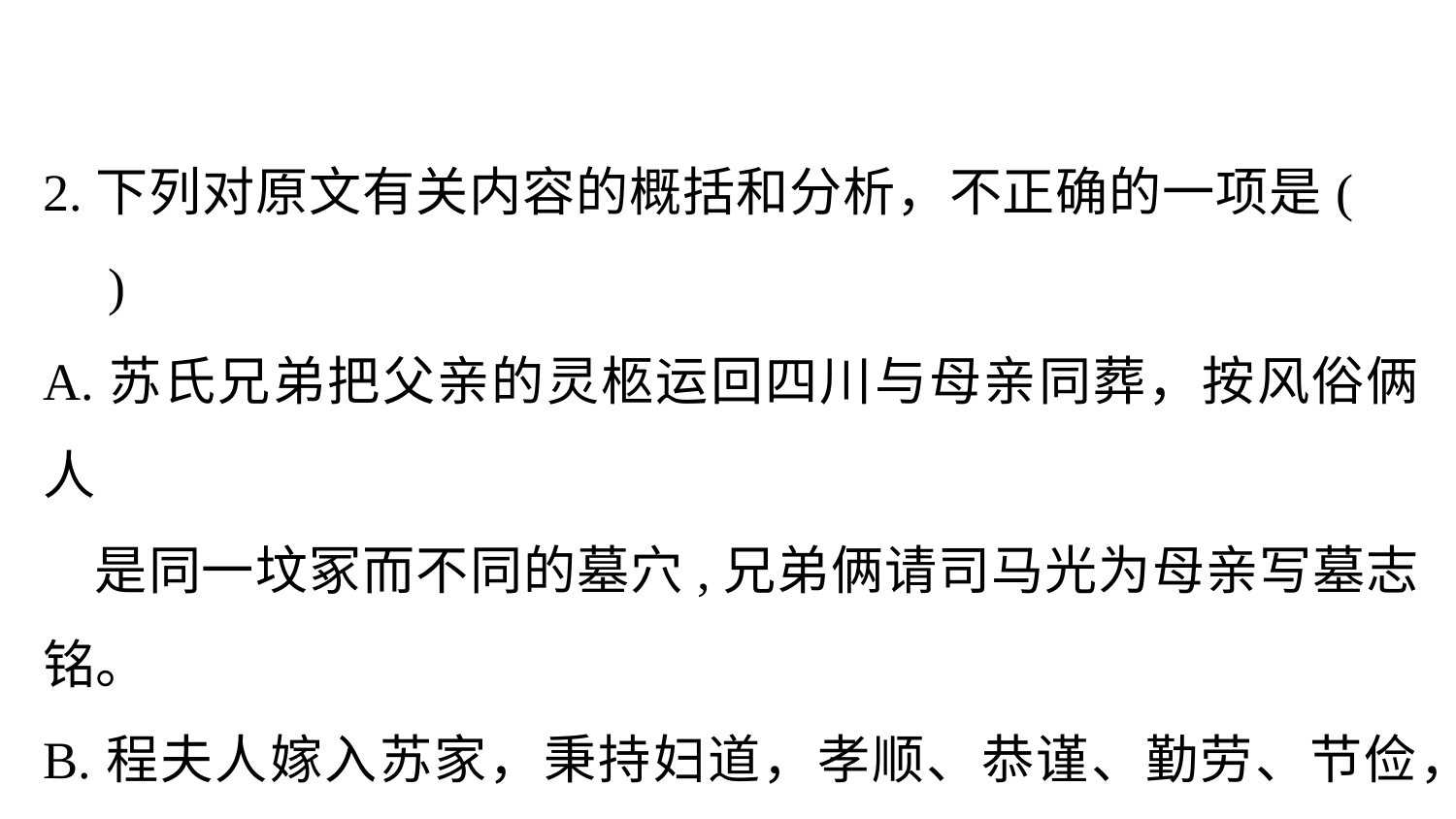

2.下列对原文有关内容的概括和分析，不正确的一项是(　　)
A.苏氏兄弟把父亲的灵柩运回四川与母亲同葬，按风俗俩人
   是同一坟冢而不同的墓穴,兄弟俩请司马光为母亲写墓志铭。
B.程夫人嫁入苏家，秉持妇道，孝顺、恭谨、勤劳、节俭，
   同族人从各方面观察她，没发现她有丝毫嫌弃苏家清寒。